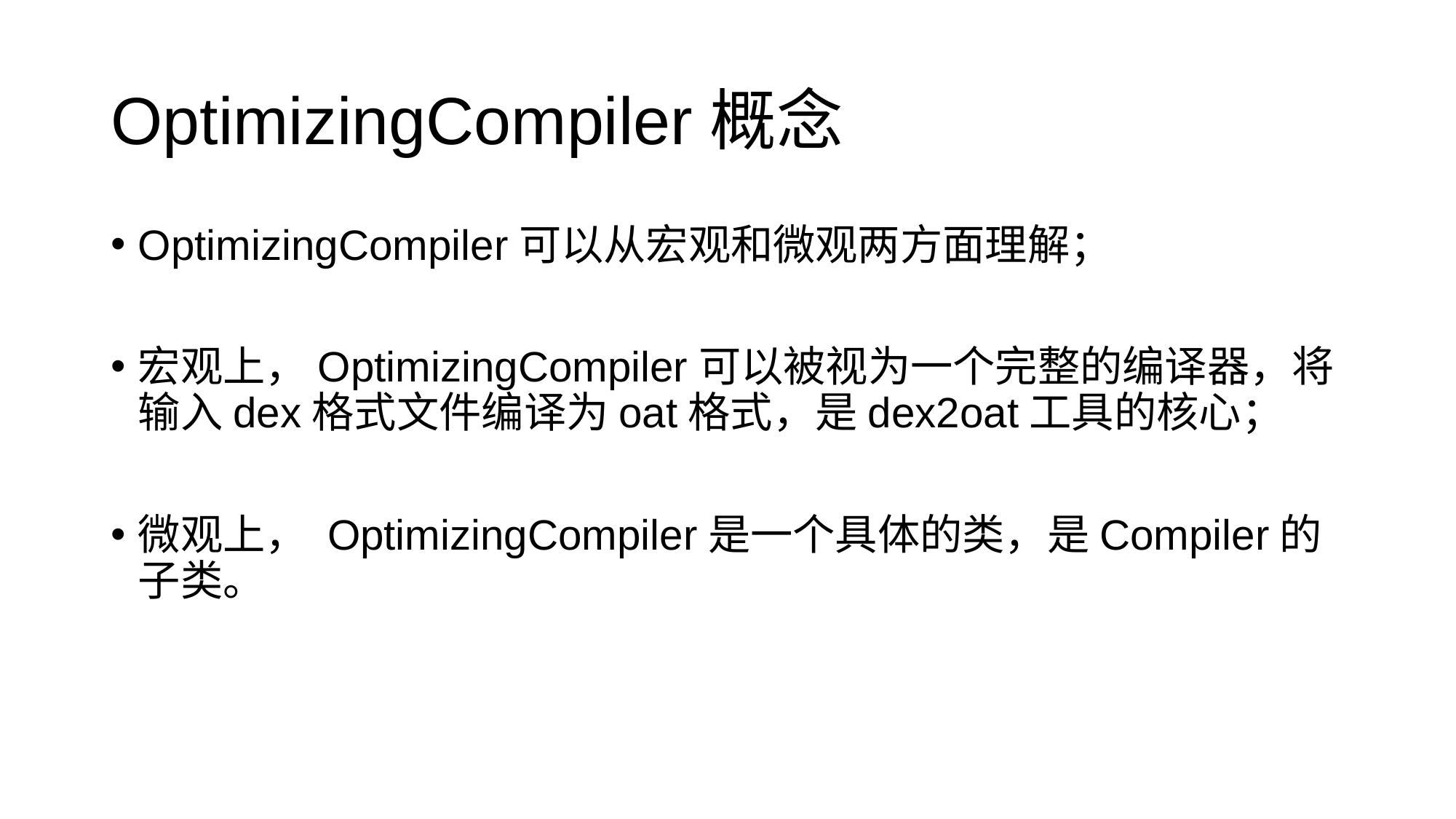

# OptimizingCompiler概念
OptimizingCompiler可以从宏观和微观两方面理解；

宏观上，OptimizingCompiler可以被视为一个完整的编译器，将输入dex格式文件编译为oat格式，是dex2oat工具的核心；

微观上， OptimizingCompiler是一个具体的类，是Compiler的子类。